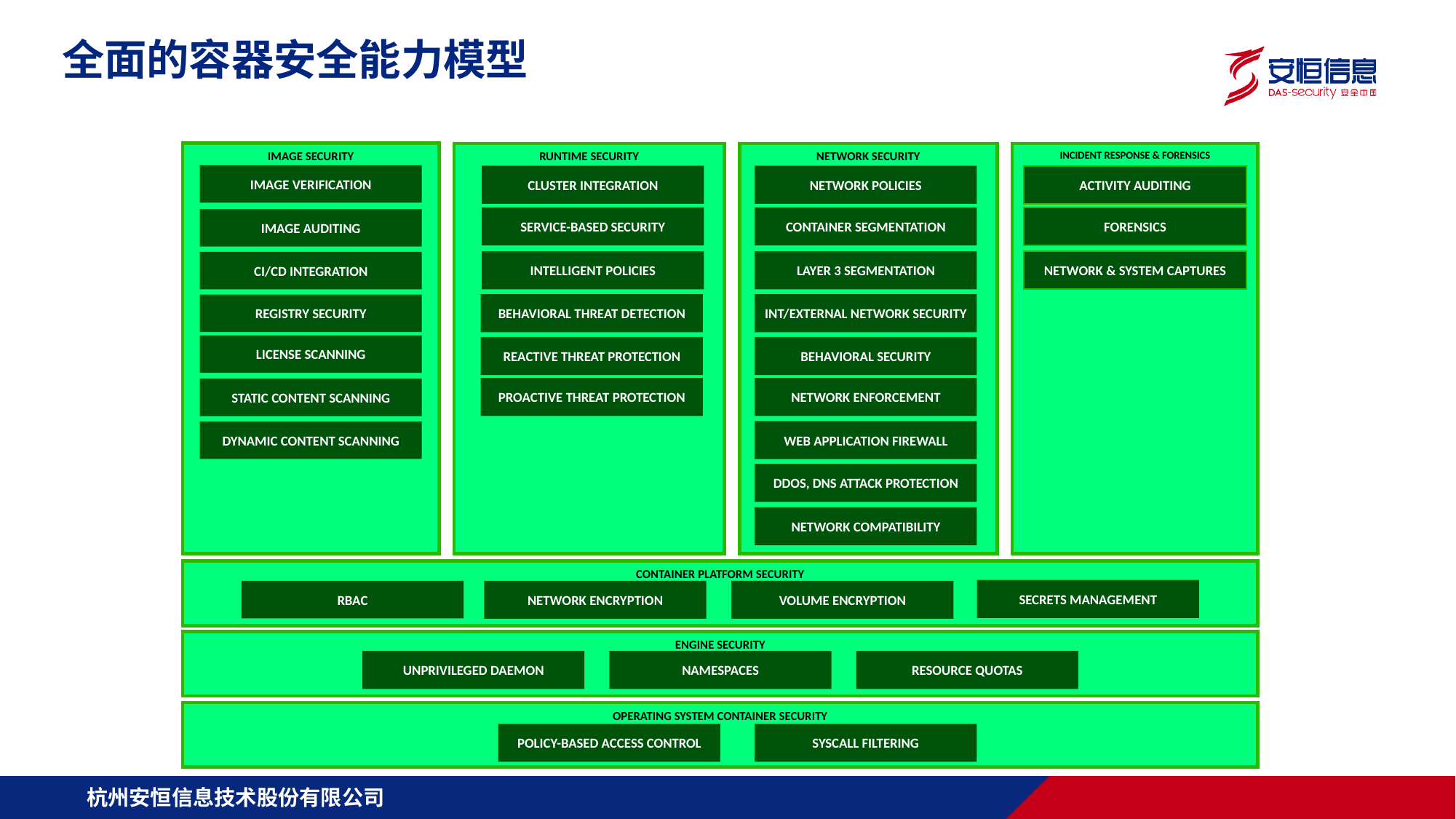

全面的容器安全能力模型
IMAGE SECURITY
INCIDENT RESPONSE & FORENSICS
RUNTIME SECURITY
NETWORK SECURITY
IMAGE VERIFICATION
NETWORK POLICIES
CLUSTER INTEGRATION
ACTIVITY AUDITING
CONTAINER SEGMENTATION
SERVICE-BASED SECURITY
FORENSICS
IMAGE AUDITING
LAYER 3 SEGMENTATION
INTELLIGENT POLICIES
NETWORK & SYSTEM CAPTURES
CI/CD INTEGRATION
BEHAVIORAL THREAT DETECTION
INT/EXTERNAL NETWORK SECURITY
REGISTRY SECURITY
LICENSE SCANNING
REACTIVE THREAT PROTECTION
BEHAVIORAL SECURITY
PROACTIVE THREAT PROTECTION
NETWORK ENFORCEMENT
STATIC CONTENT SCANNING
WEB APPLICATION FIREWALL
DYNAMIC CONTENT SCANNING
DDOS, DNS ATTACK PROTECTION
NETWORK COMPATIBILITY
CONTAINER PLATFORM SECURITY
SECRETS MANAGEMENT
NETWORK ENCRYPTION
VOLUME ENCRYPTION
RBAC
ENGINE SECURITY
UNPRIVILEGED DAEMON
NAMESPACES
RESOURCE QUOTAS
OPERATING SYSTEM CONTAINER SECURITY
POLICY-BASED ACCESS CONTROL
SYSCALL FILTERING